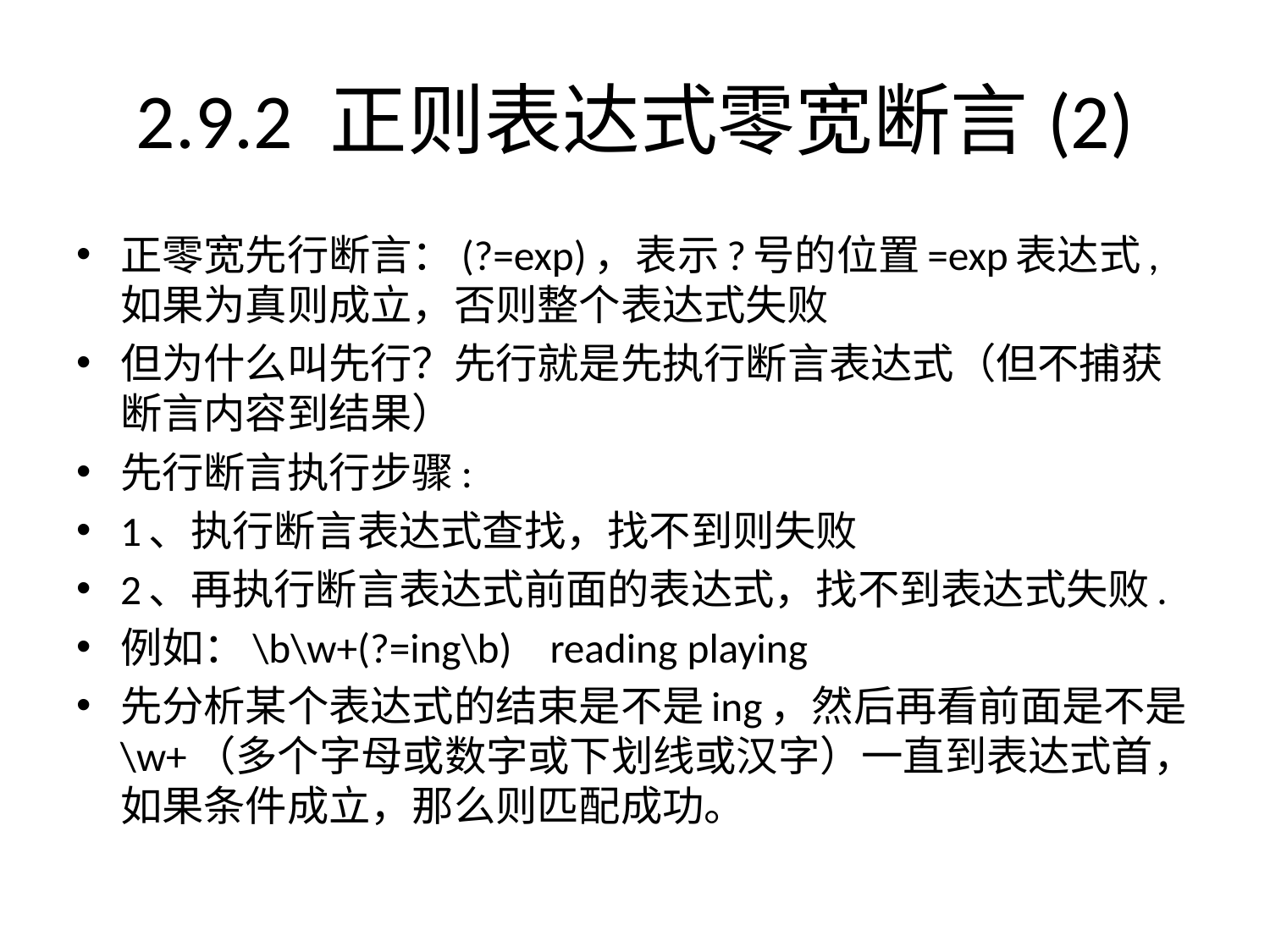

# 2.9.2 正则表达式零宽断言(2)
正零宽先行断言：(?=exp)，表示?号的位置=exp表达式,如果为真则成立，否则整个表达式失败
但为什么叫先行？先行就是先执行断言表达式（但不捕获断言内容到结果）
先行断言执行步骤:
1、执行断言表达式查找，找不到则失败
2、再执行断言表达式前面的表达式，找不到表达式失败.
例如：\b\w+(?=ing\b)    reading playing
先分析某个表达式的结束是不是ing，然后再看前面是不是\w+（多个字母或数字或下划线或汉字）一直到表达式首，如果条件成立，那么则匹配成功。